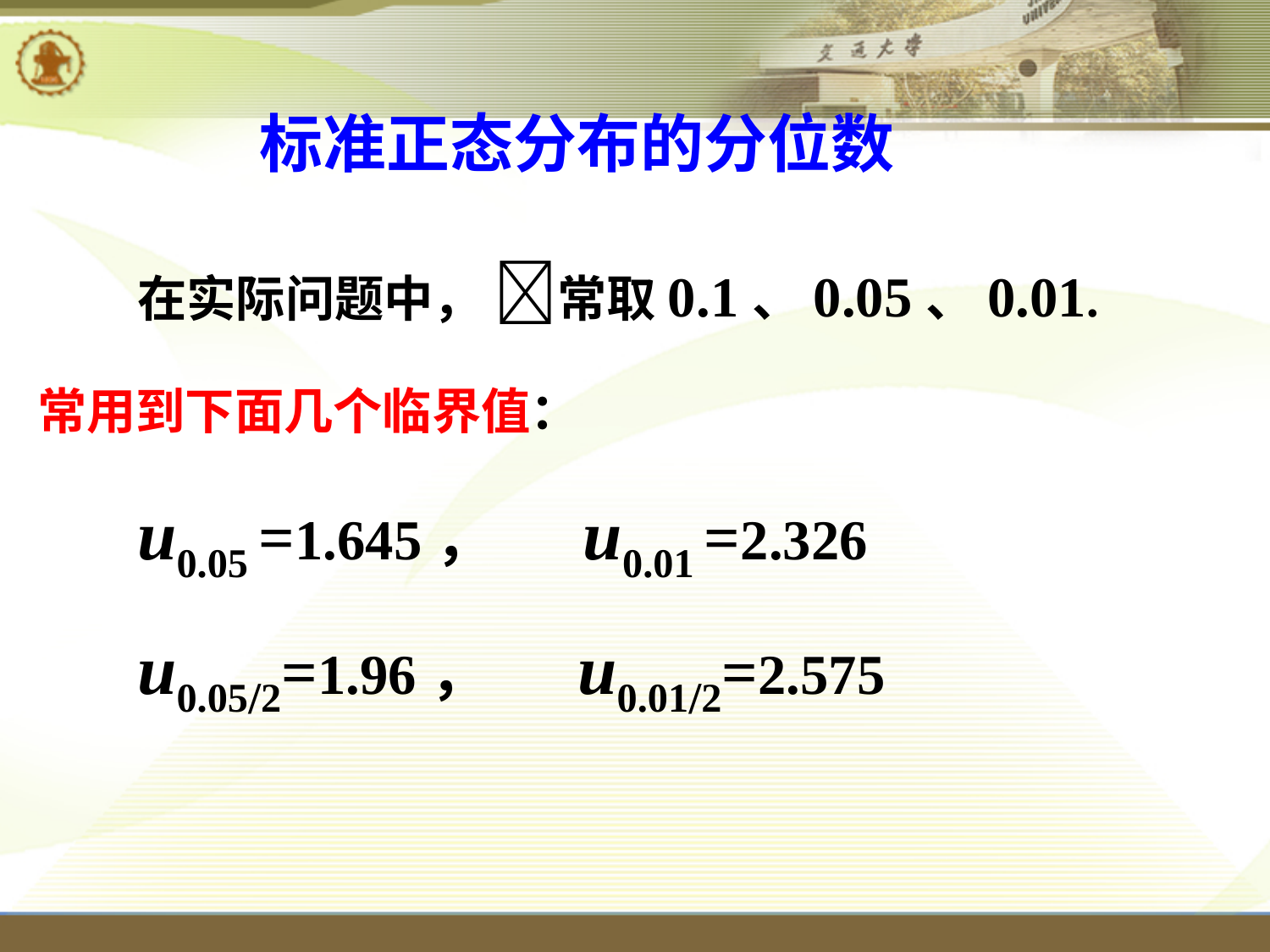

标准正态分布的分位数
在实际问题中， α常取0.1、0.05、0.01.
常用到下面几个临界值：
u0.05 =1.645，      u0.01 =2.326 u0.05/2=1.96，      u0.01/2=2.575